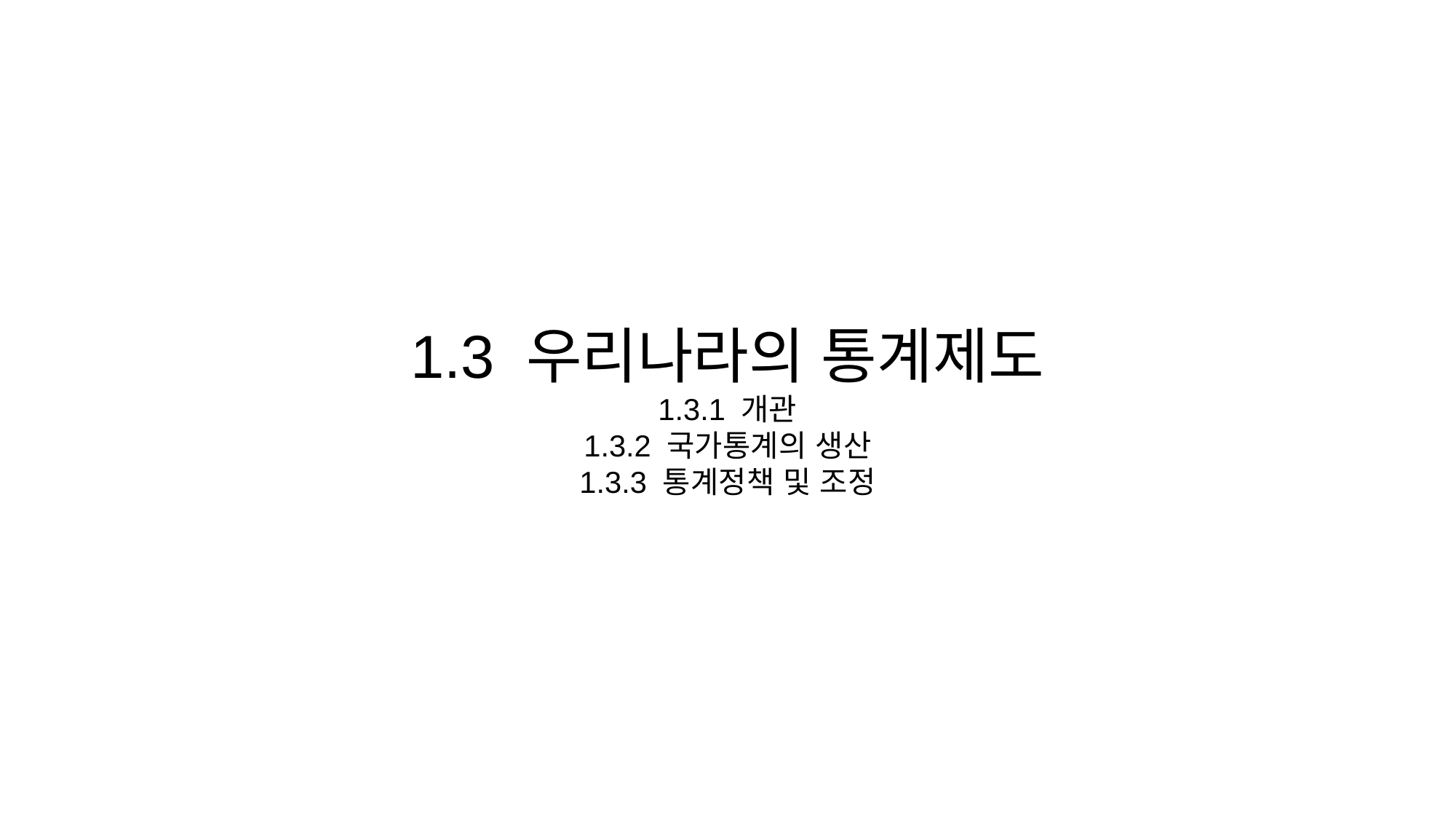

1.3 우리나라의 통계제도
1.3.1 개관
1.3.2 국가통계의 생산
1.3.3 통계정책 및 조정